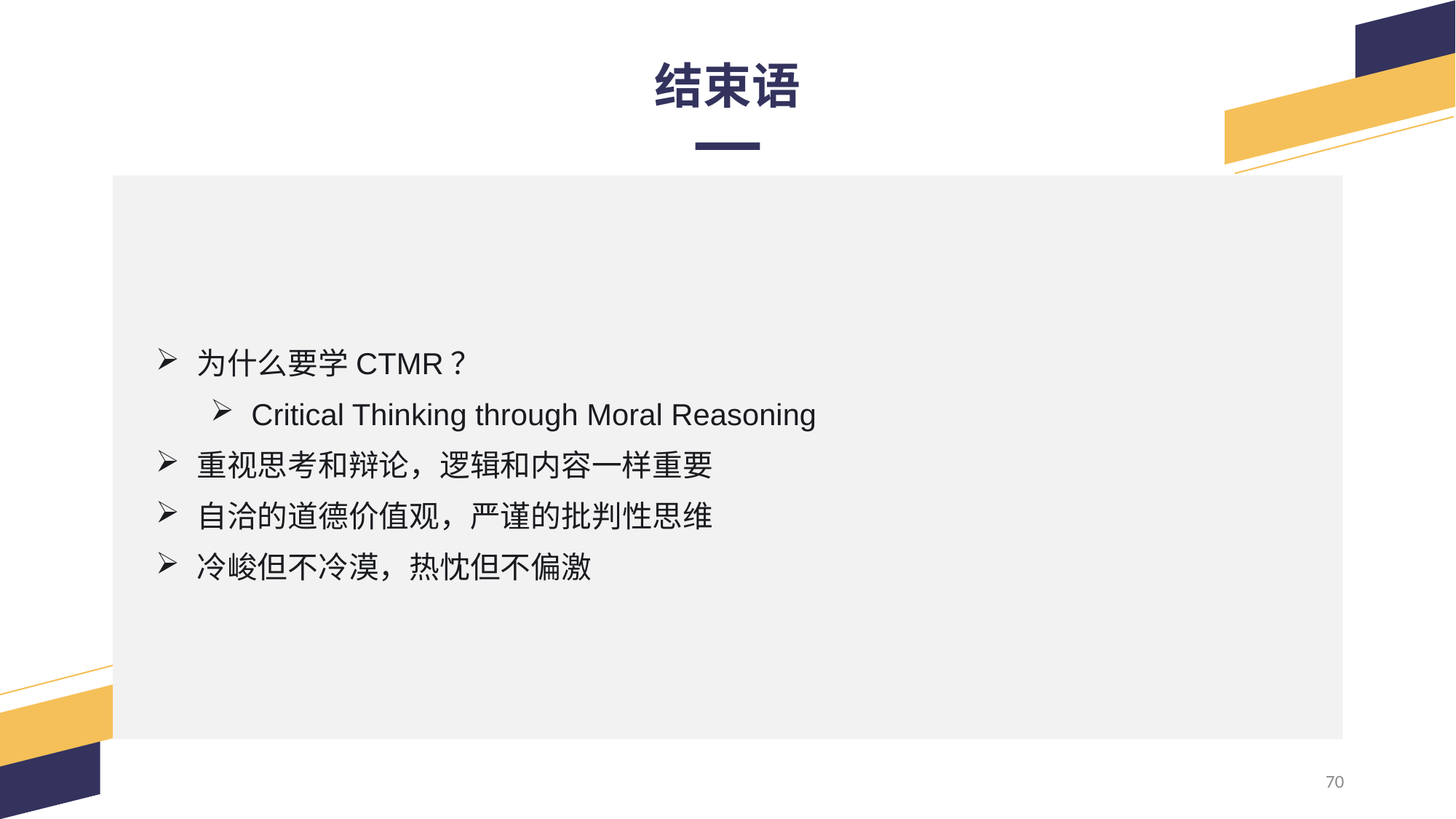

结束语

为什么要学CTMR？
Critical Thinking through Moral Reasoning
重视思考和辩论，逻辑和内容一样重要
自洽的道德价值观，严谨的批判性思维
冷峻但不冷漠，热忱但不偏激

70